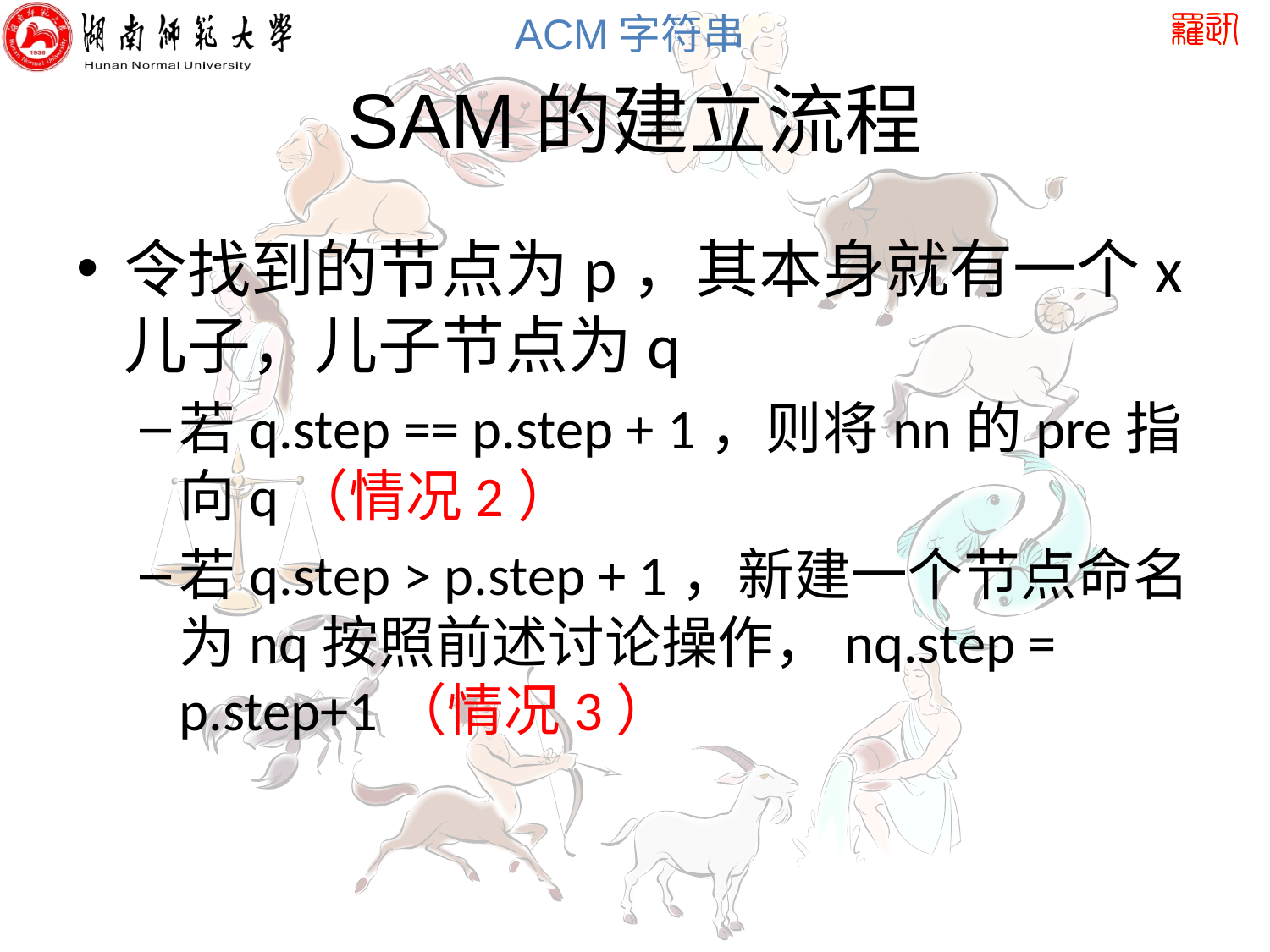

# SAM的建立流程
令找到的节点为p，其本身就有一个x儿子，儿子节点为q
若q.step == p.step + 1，则将nn的pre指向q（情况2）
若q.step > p.step + 1，新建一个节点命名为nq按照前述讨论操作，nq.step = p.step+1（情况3）